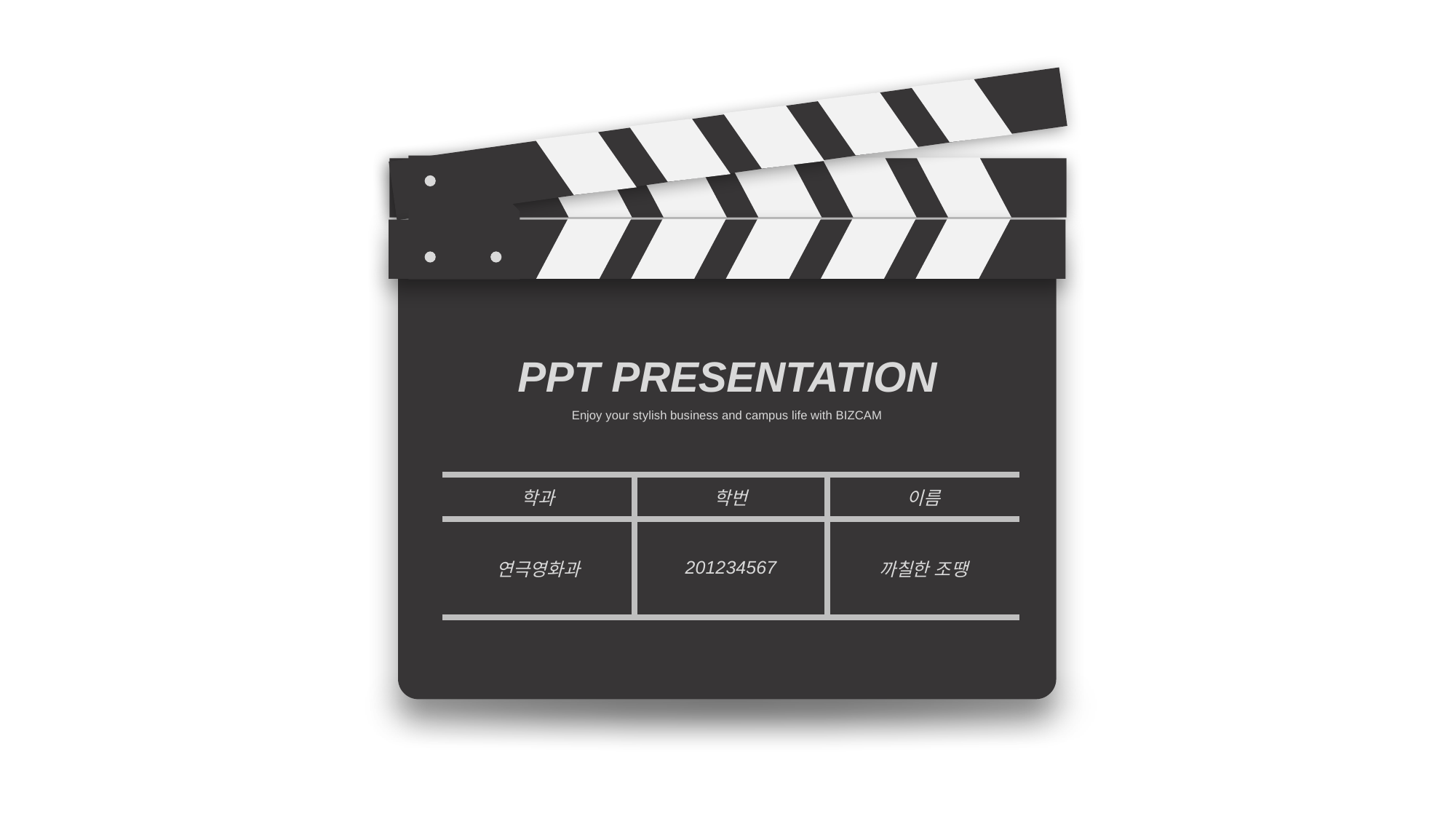

PPT PRESENTATION
Enjoy your stylish business and campus life with BIZCAM
| 학과 | 학번 | 이름 |
| --- | --- | --- |
| 연극영화과 | 201234567 | 까칠한 조땡 |